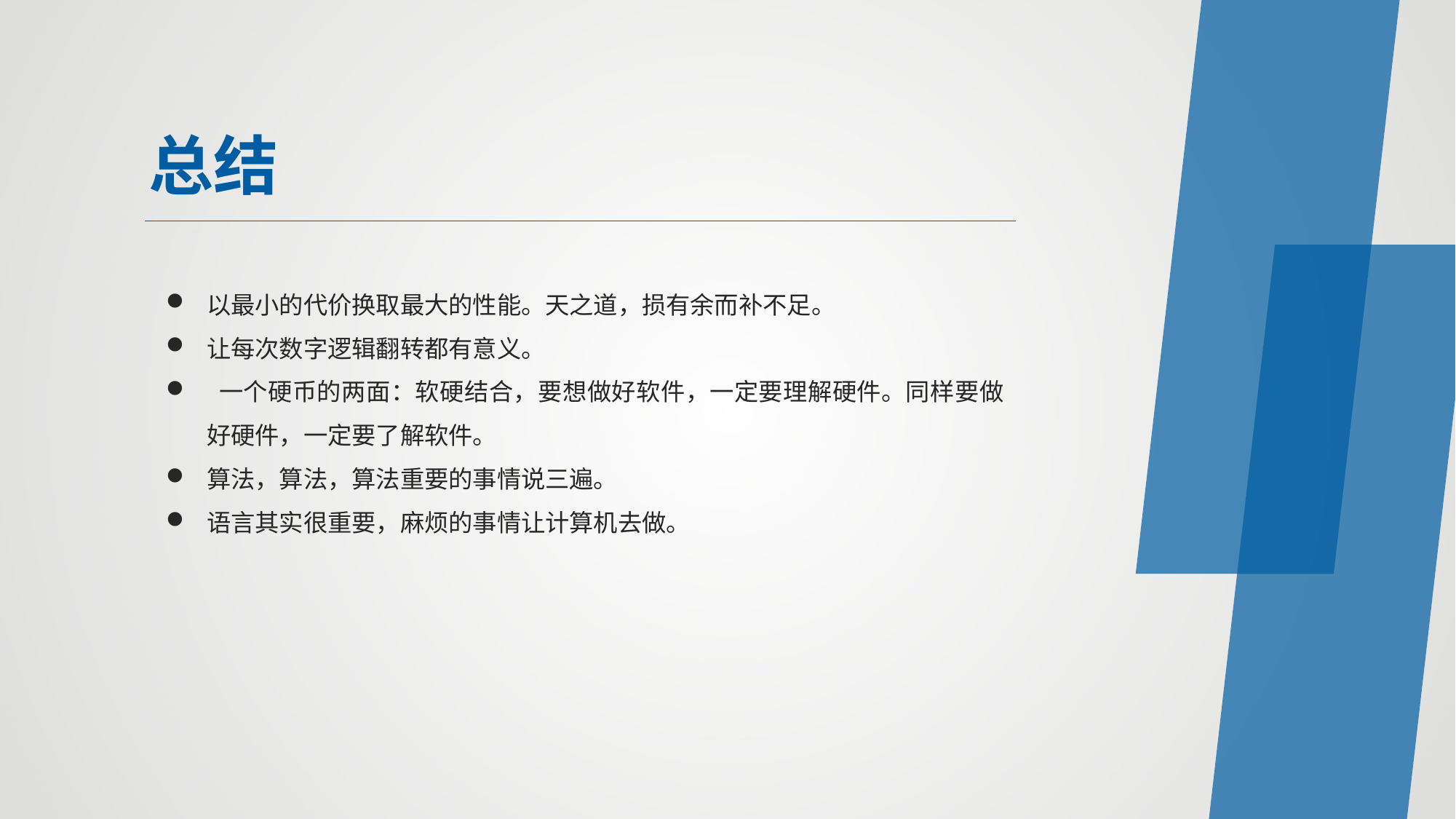

总结

以最小的代价换取最大的性能。天之道，损有余而补不足。
让每次数字逻辑翻转都有意义。
 一个硬币的两面：软硬结合，要想做好软件，一定要理解硬件。同样要做好硬件，一定要了解软件。
算法，算法，算法重要的事情说三遍。
语言其实很重要，麻烦的事情让计算机去做。